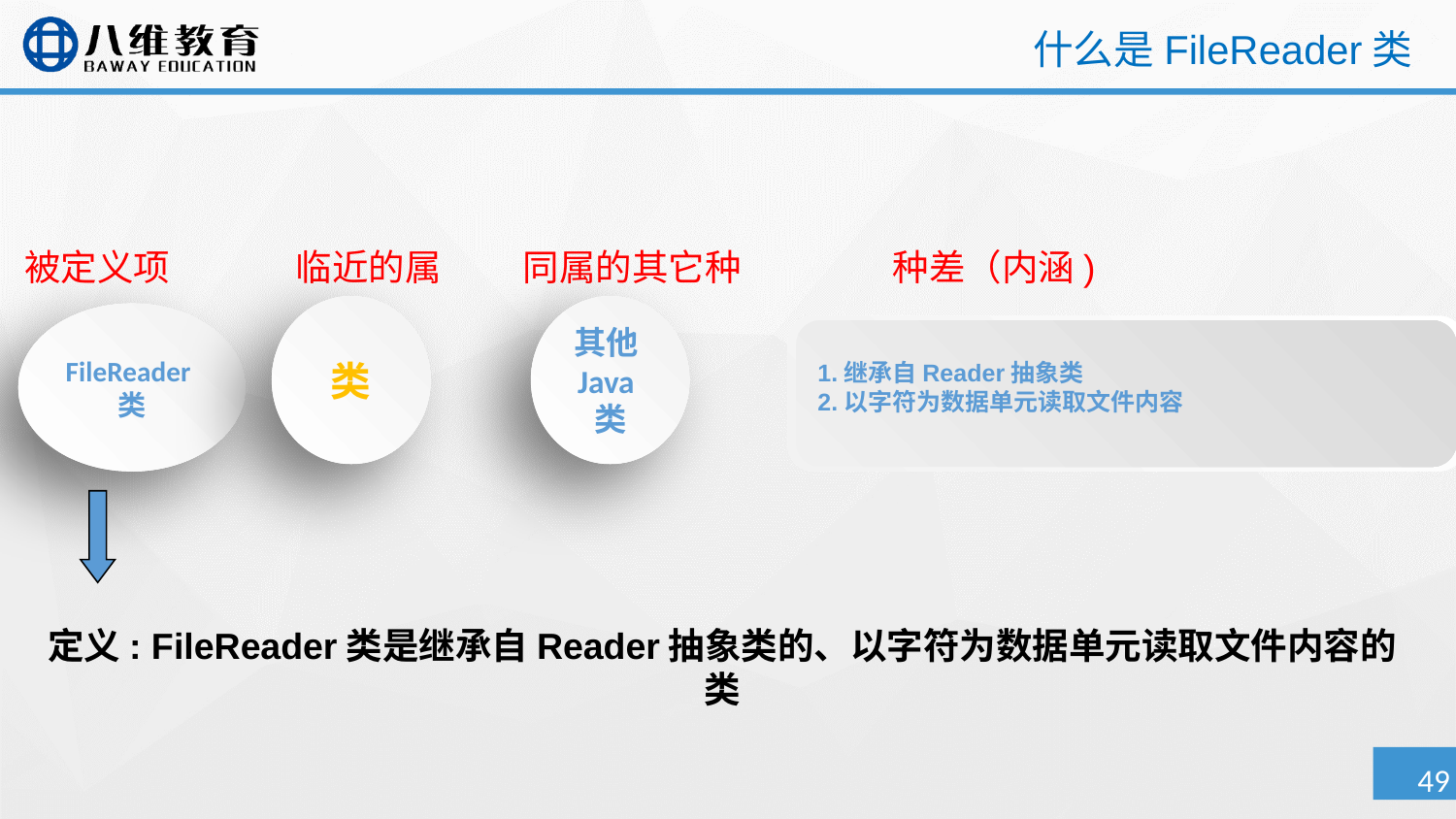

# 什么是FileReader类
被定义项
临近的属
同属的其它种
种差（内涵)
类
其他Java类
FileReader类

1.继承自Reader抽象类
2.以字符为数据单元读取文件内容

定义: FileReader类是继承自Reader抽象类的、以字符为数据单元读取文件内容的类